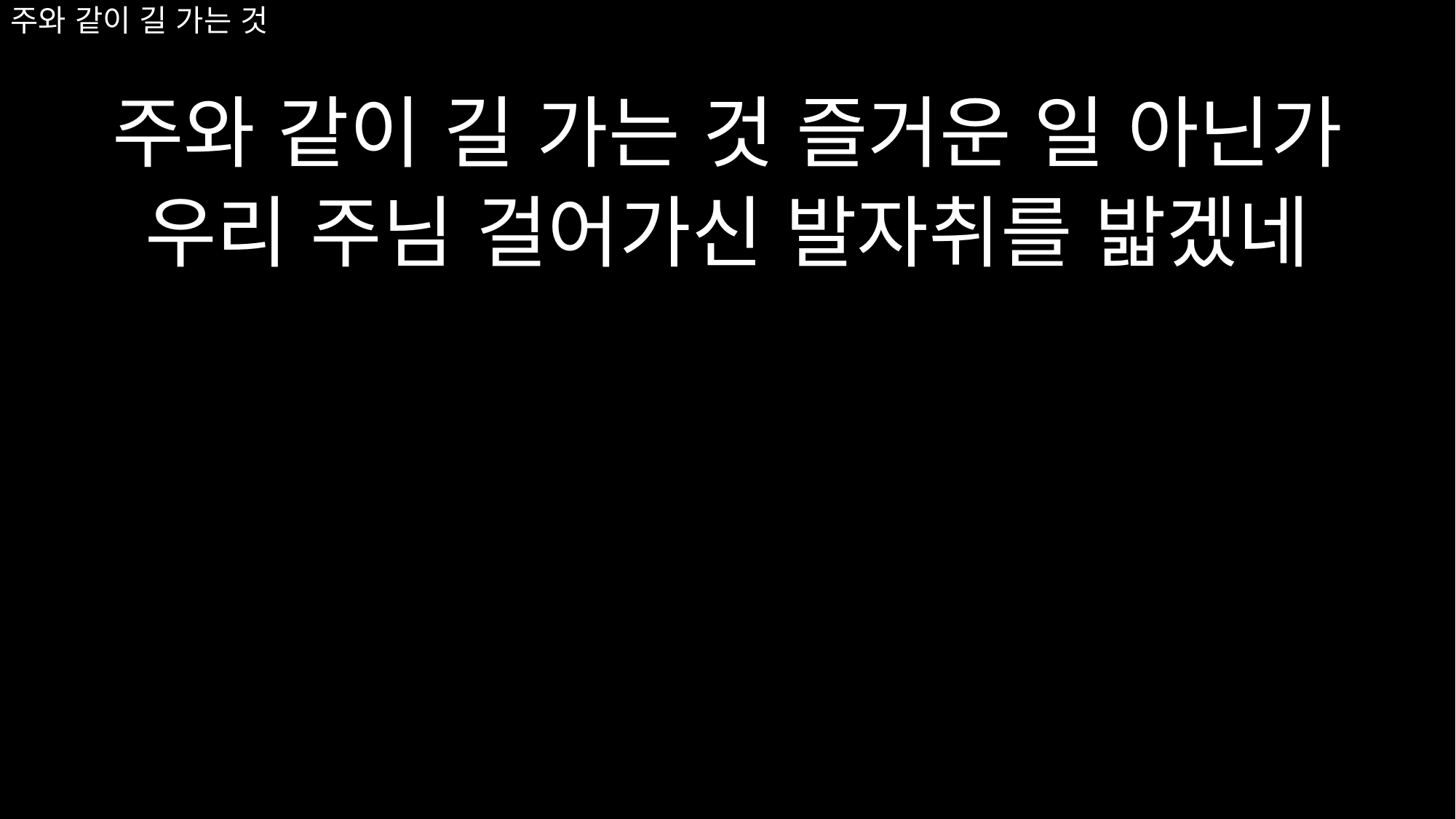

# 주와 같이 길 가는 것
주와 같이 길 가는 것 즐거운 일 아닌가
우리 주님 걸어가신 발자취를 밟겠네